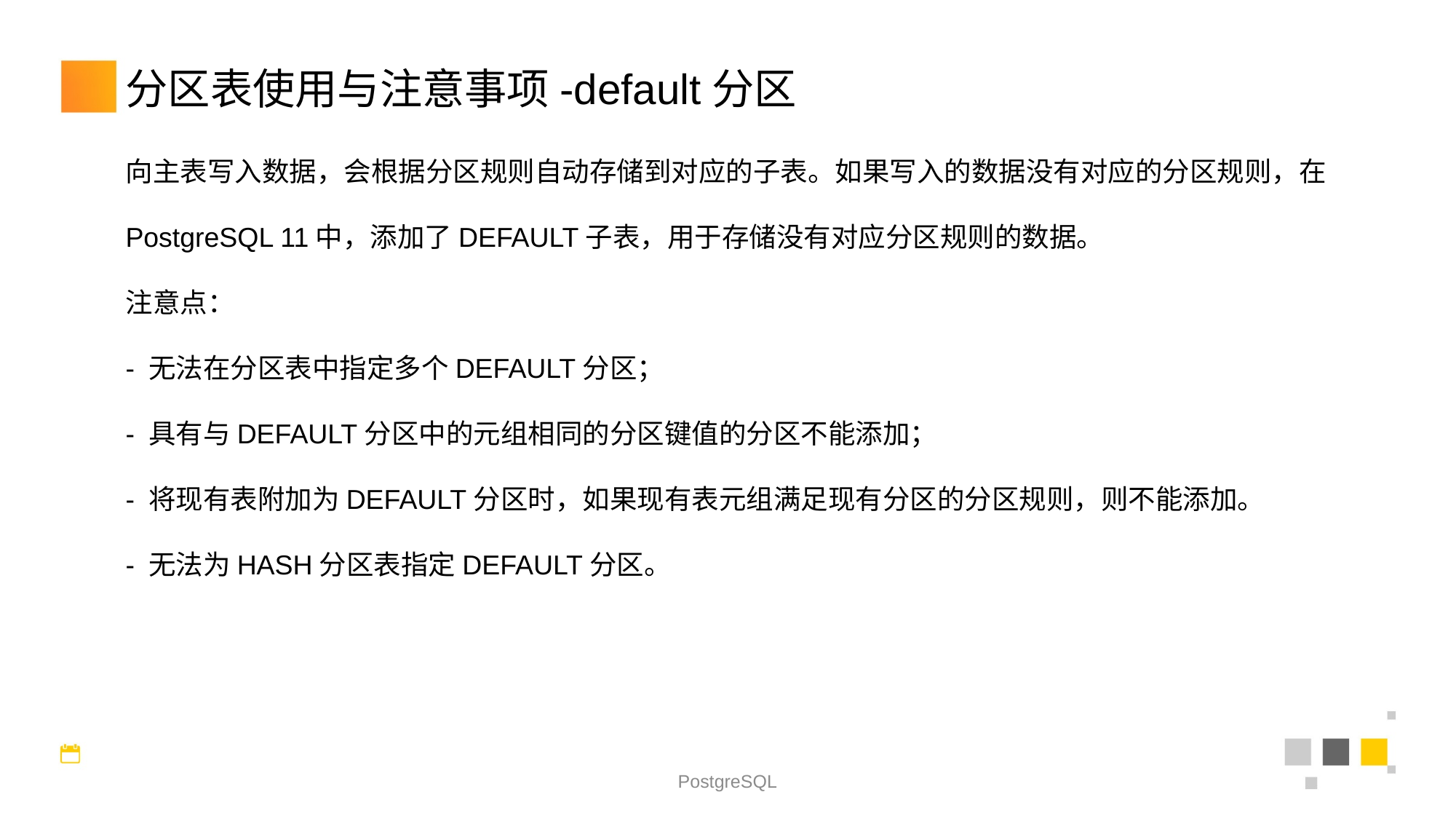

分区表使用与注意事项-default分区
向主表写入数据，会根据分区规则自动存储到对应的子表。如果写入的数据没有对应的分区规则，在PostgreSQL 11中，添加了DEFAULT子表，用于存储没有对应分区规则的数据。
注意点：
- 无法在分区表中指定多个DEFAULT分区；
- 具有与DEFAULT分区中的元组相同的分区键值的分区不能添加；
- 将现有表附加为DEFAULT分区时，如果现有表元组满足现有分区的分区规则，则不能添加。
- 无法为HASH分区表指定DEFAULT分区。

PostgreSQL
15